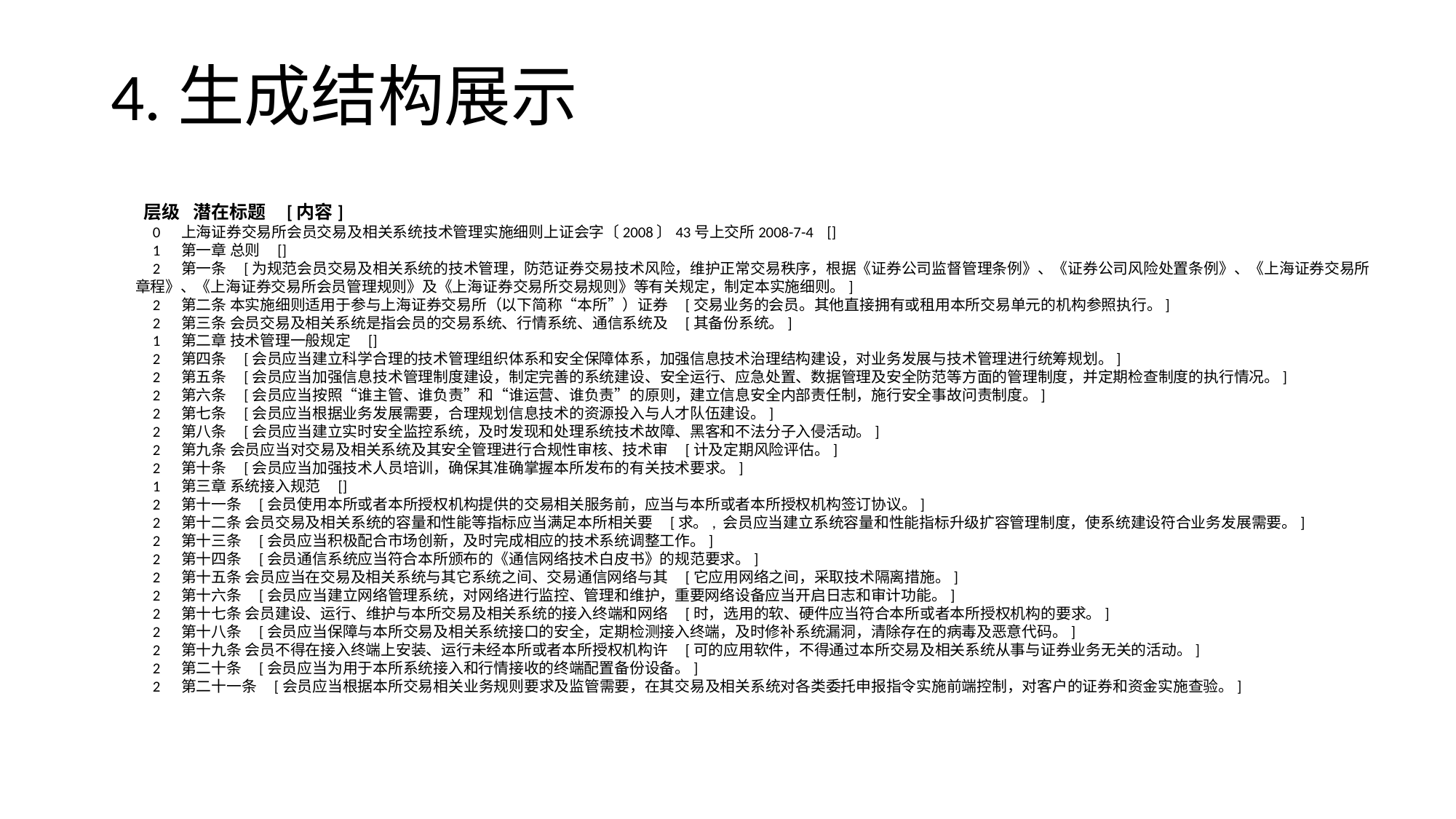

# 4.生成结构展示

 层级   潜在标题    [内容]
     0     上海证券交易所会员交易及相关系统技术管理实施细则上证会字〔2008〕43号上交所2008-7-4    []
     1     第一章 总则    []
     2     第一条    [为规范会员交易及相关系统的技术管理，防范证券交易技术风险，维护正常交易秩序，根据《证券公司监督管理条例》、《证券公司风险处置条例》、《上海证券交易所章程》、《上海证券交易所会员管理规则》及《上海证券交易所交易规则》等有关规定，制定本实施细则。]
     2     第二条 本实施细则适用于参与上海证券交易所（以下简称“本所”）证券    [交易业务的会员。其他直接拥有或租用本所交易单元的机构参照执行。]
     2     第三条 会员交易及相关系统是指会员的交易系统、行情系统、通信系统及    [其备份系统。]
     1     第二章 技术管理一般规定    []
     2     第四条    [会员应当建立科学合理的技术管理组织体系和安全保障体系，加强信息技术治理结构建设，对业务发展与技术管理进行统筹规划。]
     2     第五条    [会员应当加强信息技术管理制度建设，制定完善的系统建设、安全运行、应急处置、数据管理及安全防范等方面的管理制度，并定期检查制度的执行情况。]
     2     第六条    [会员应当按照“谁主管、谁负责”和“谁运营、谁负责”的原则，建立信息安全内部责任制，施行安全事故问责制度。]
     2     第七条    [会员应当根据业务发展需要，合理规划信息技术的资源投入与人才队伍建设。]
     2     第八条    [会员应当建立实时安全监控系统，及时发现和处理系统技术故障、黑客和不法分子入侵活动。]
     2     第九条 会员应当对交易及相关系统及其安全管理进行合规性审核、技术审    [计及定期风险评估。]
     2     第十条    [会员应当加强技术人员培训，确保其准确掌握本所发布的有关技术要求。]
     1     第三章 系统接入规范    []
     2     第十一条    [会员使用本所或者本所授权机构提供的交易相关服务前，应当与本所或者本所授权机构签订协议。]
     2     第十二条 会员交易及相关系统的容量和性能等指标应当满足本所相关要    [求。, 会员应当建立系统容量和性能指标升级扩容管理制度，使系统建设符合业务发展需要。]
     2     第十三条    [会员应当积极配合市场创新，及时完成相应的技术系统调整工作。]
     2     第十四条    [会员通信系统应当符合本所颁布的《通信网络技术白皮书》的规范要求。]
     2     第十五条 会员应当在交易及相关系统与其它系统之间、交易通信网络与其    [它应用网络之间，采取技术隔离措施。]
     2     第十六条    [会员应当建立网络管理系统，对网络进行监控、管理和维护，重要网络设备应当开启日志和审计功能。]
     2     第十七条 会员建设、运行、维护与本所交易及相关系统的接入终端和网络    [时，选用的软、硬件应当符合本所或者本所授权机构的要求。]
     2     第十八条    [会员应当保障与本所交易及相关系统接口的安全，定期检测接入终端，及时修补系统漏洞，清除存在的病毒及恶意代码。]
     2     第十九条 会员不得在接入终端上安装、运行未经本所或者本所授权机构许    [可的应用软件，不得通过本所交易及相关系统从事与证券业务无关的活动。]
     2     第二十条    [会员应当为用于本所系统接入和行情接收的终端配置备份设备。]
     2     第二十一条    [会员应当根据本所交易相关业务规则要求及监管需要，在其交易及相关系统对各类委托申报指令实施前端控制，对客户的证券和资金实施查验。]